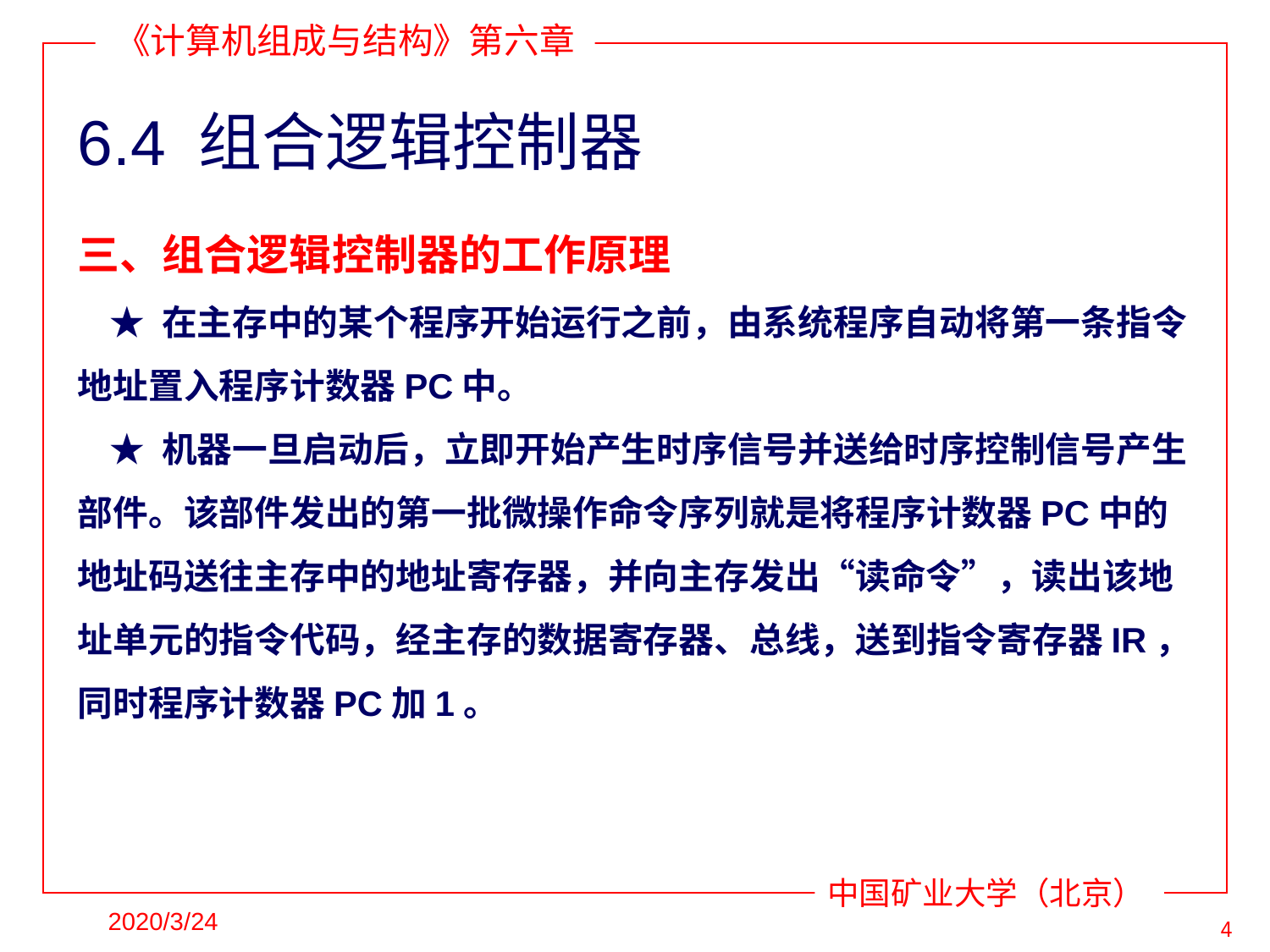

# 6.4 组合逻辑控制器
三、组合逻辑控制器的工作原理
    ★ 在主存中的某个程序开始运行之前，由系统程序自动将第一条指令地址置入程序计数器PC中。
    ★ 机器一旦启动后，立即开始产生时序信号并送给时序控制信号产生部件。该部件发出的第一批微操作命令序列就是将程序计数器PC中的地址码送往主存中的地址寄存器，并向主存发出“读命令”，读出该地址单元的指令代码，经主存的数据寄存器、总线，送到指令寄存器IR，同时程序计数器PC加1。

2020/3/24